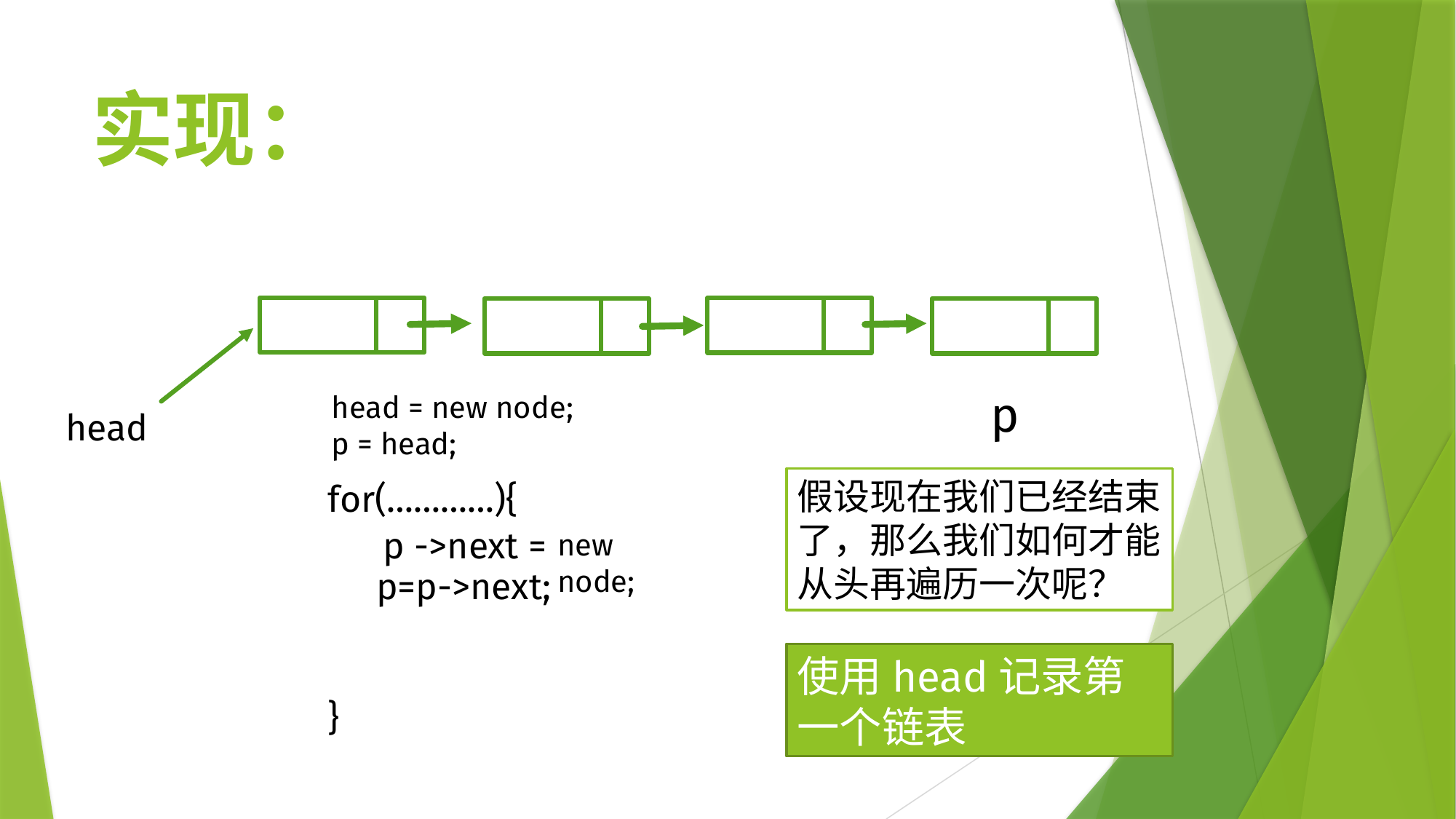

# 实现：

p
head = new node;
p = head;
head
假设现在我们已经结束了，那么我们如何才能从头再遍历一次呢？
for(…………){

     p=p->next;

}
p ->next =
new node;
使用head记录第一个链表